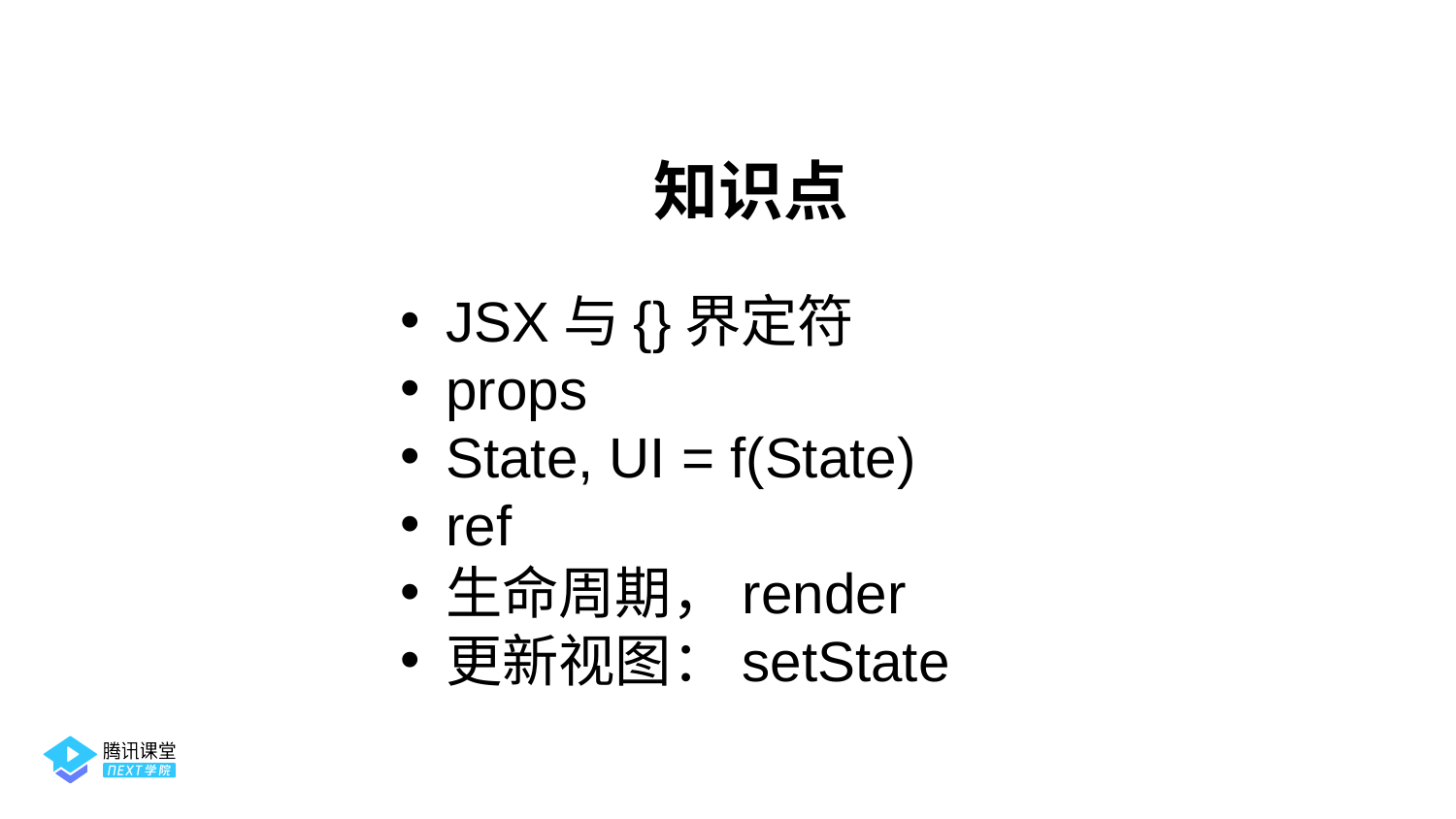

知识点
JSX与{}界定符
props
State, UI = f(State)
ref
生命周期，render
更新视图：setState